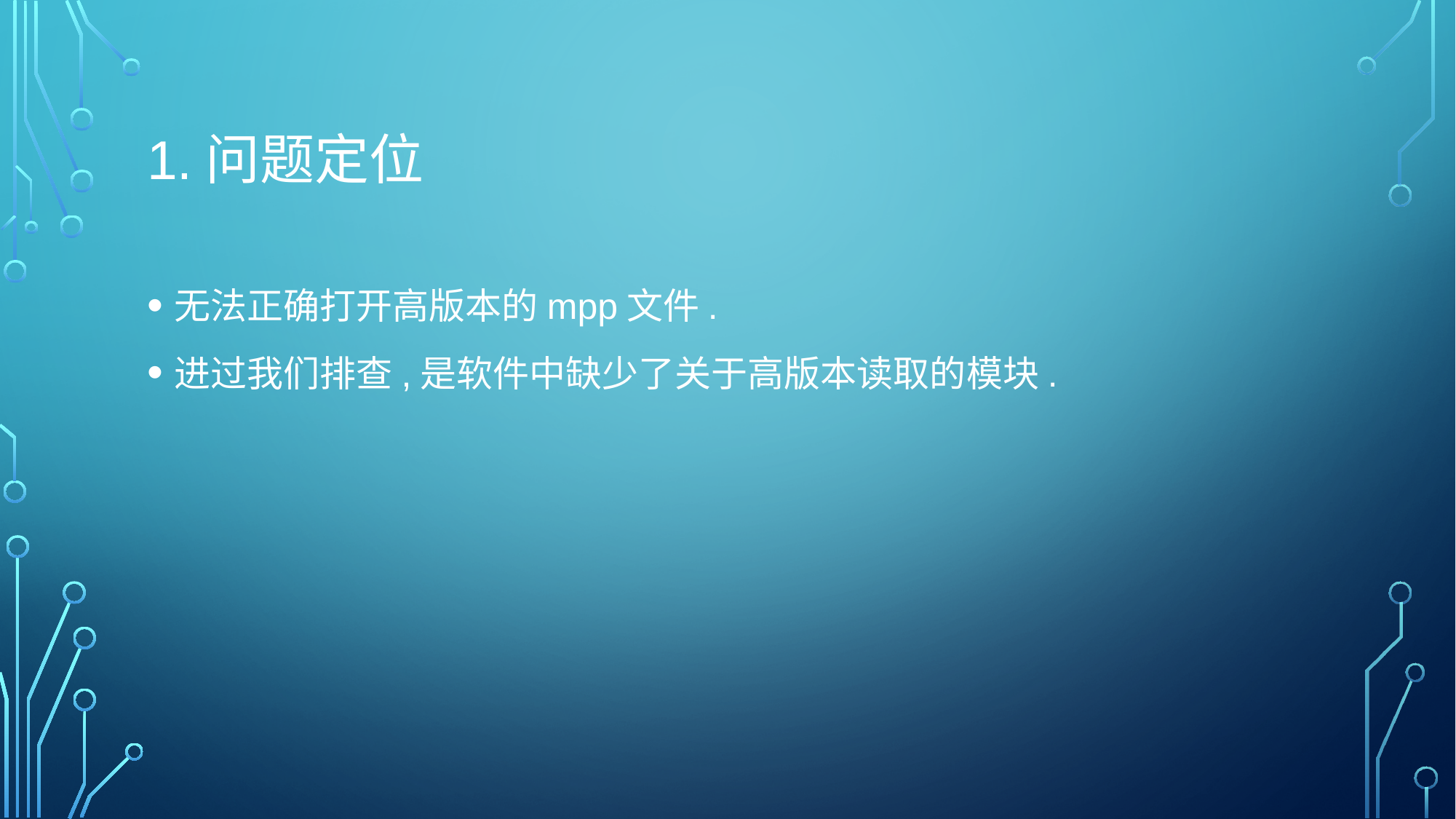

# 1.问题定位
无法正确打开高版本的mpp文件.
进过我们排查,是软件中缺少了关于高版本读取的模块.